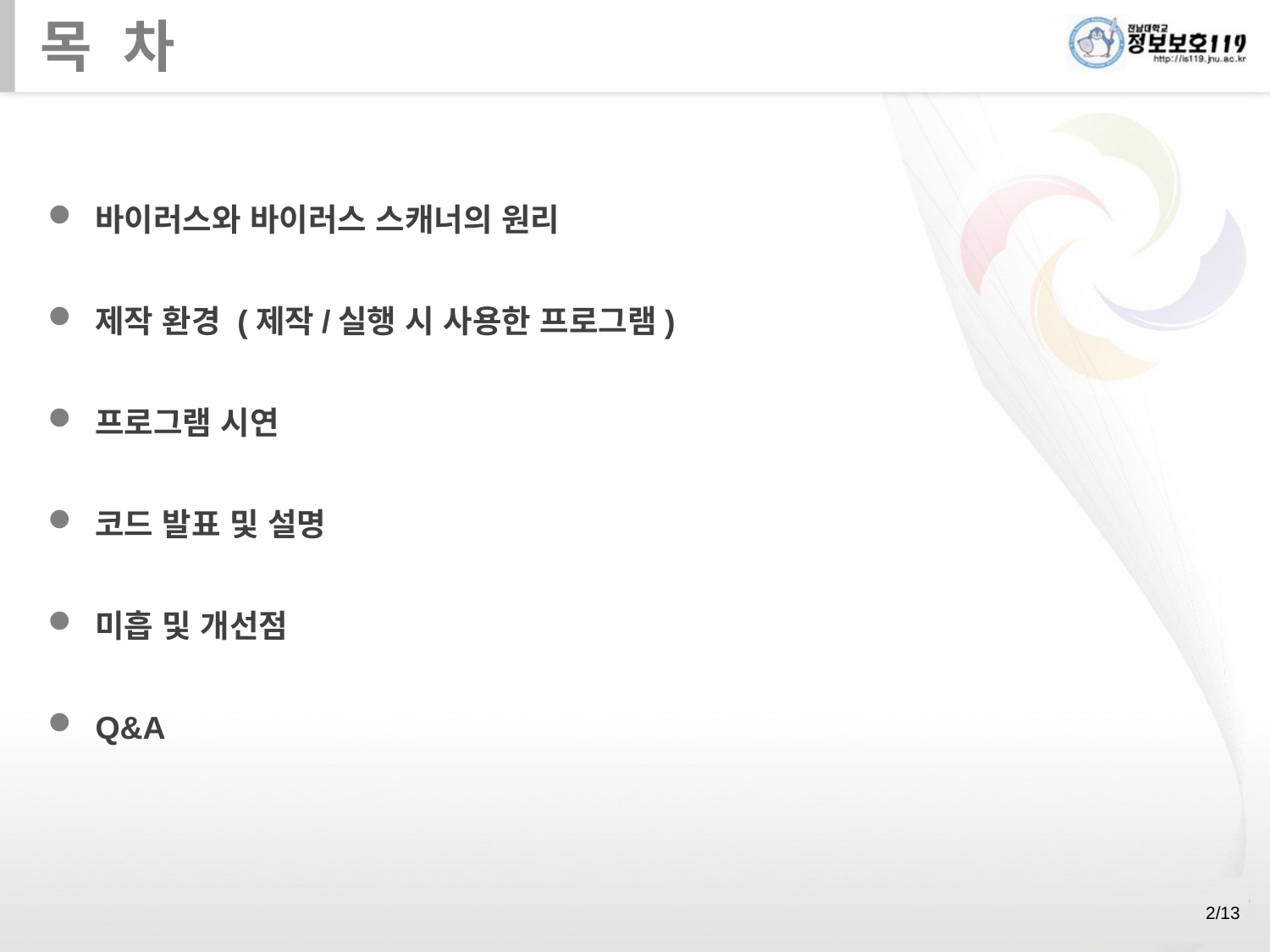

# 목  차
바이러스와 바이러스 스캐너의 원리
제작 환경 (제작/실행 시 사용한 프로그램)
프로그램 시연
코드 발표 및 설명
미흡 및 개선점
Q&A

2/13